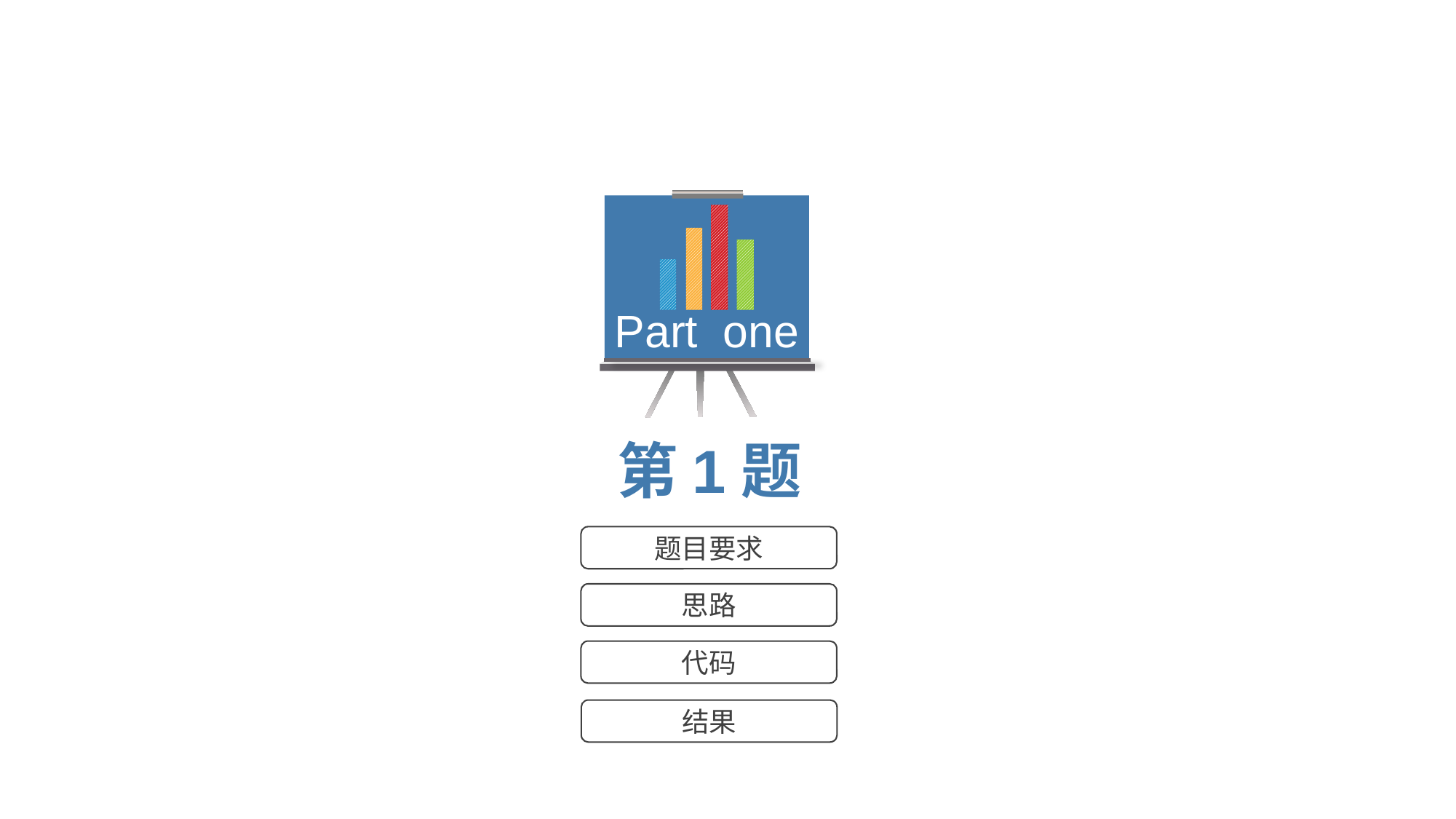

Part  one
第1题
题目要求
思路
代码
结果